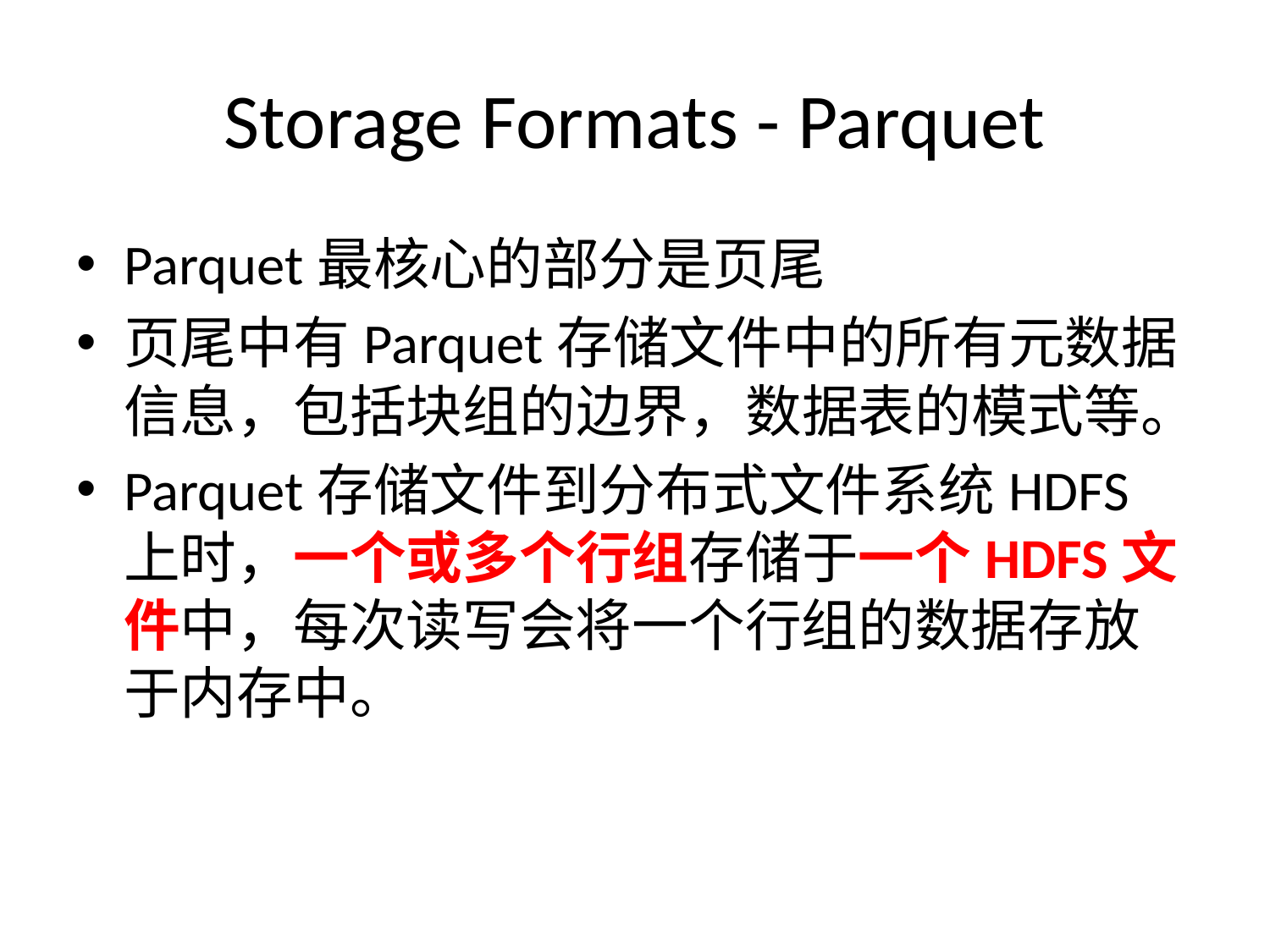

# Storage Formats - Parquet
Parquet最核心的部分是页尾
页尾中有Parquet存储文件中的所有元数据信息，包括块组的边界，数据表的模式等。
Parquet存储文件到分布式文件系统HDFS上时，一个或多个行组存储于一个HDFS文件中，每次读写会将一个行组的数据存放于内存中。